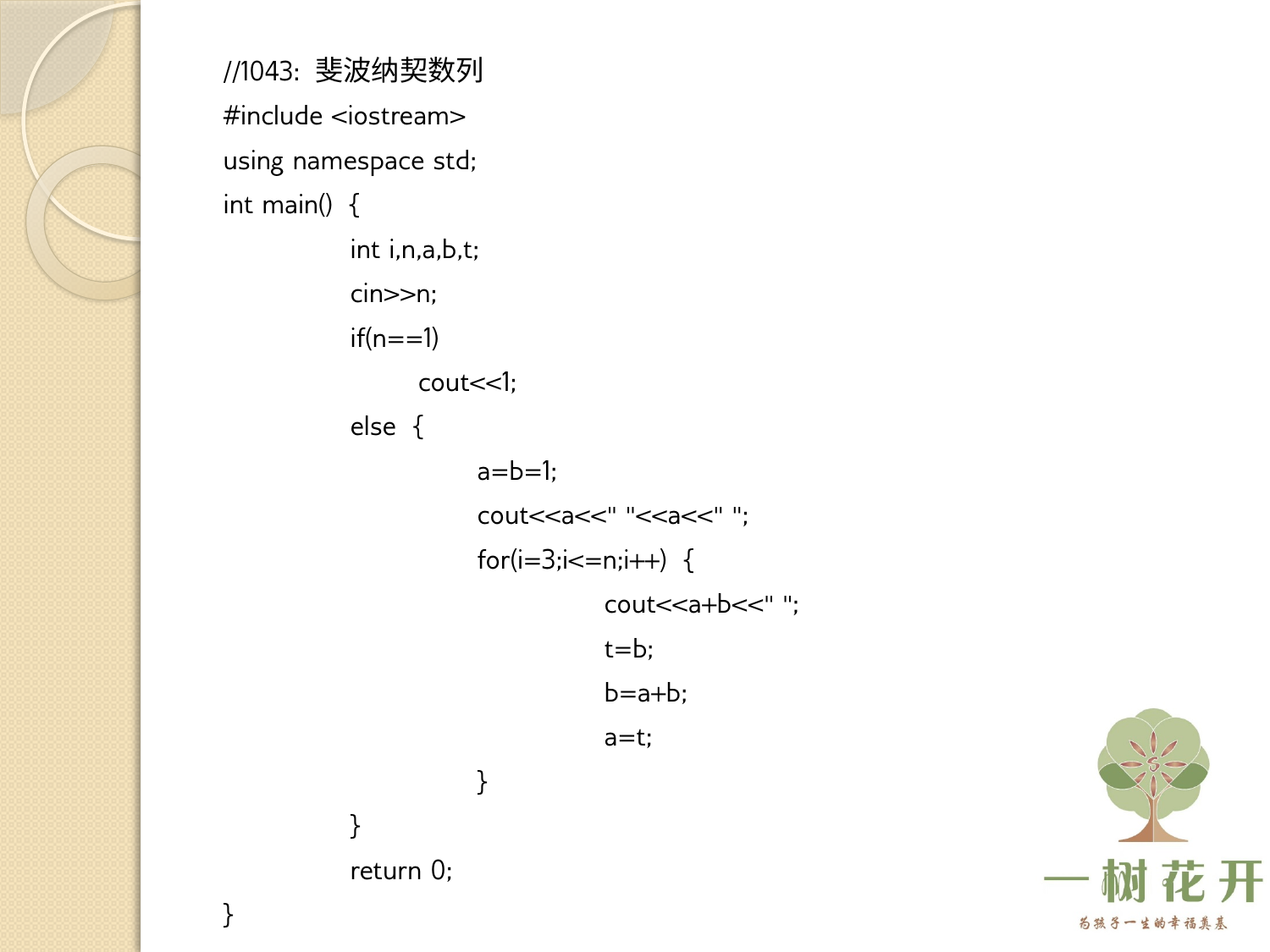

//1043: 斐波纳契数列
#include <iostream>
using namespace std;
int main()  {
	int i,n,a,b,t;
	cin>>n;
	if(n==1)
	        cout<<1;
	else  {
		a=b=1;
	         	cout<<a<<" "<<a<<" ";
		for(i=3;i<=n;i++)  {
			cout<<a+b<<" ";
			t=b;
			b=a+b;
			a=t;
		}
	}
	return 0;
}